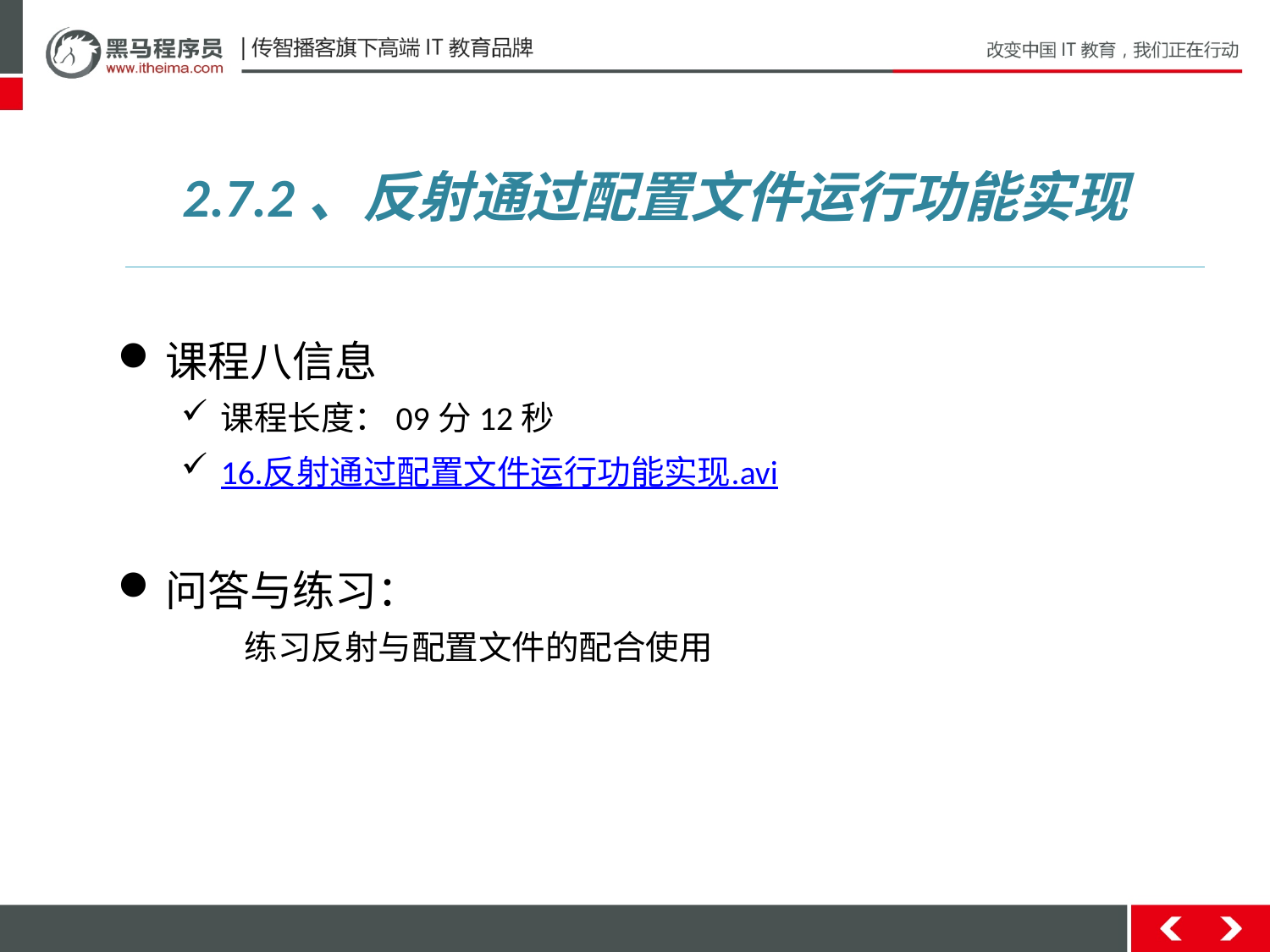

2.7.2、反射通过配置文件运行功能实现

课程八信息
课程长度：09分12秒
16.反射通过配置文件运行功能实现.avi

问答与练习：
       	练习反射与配置文件的配合使用